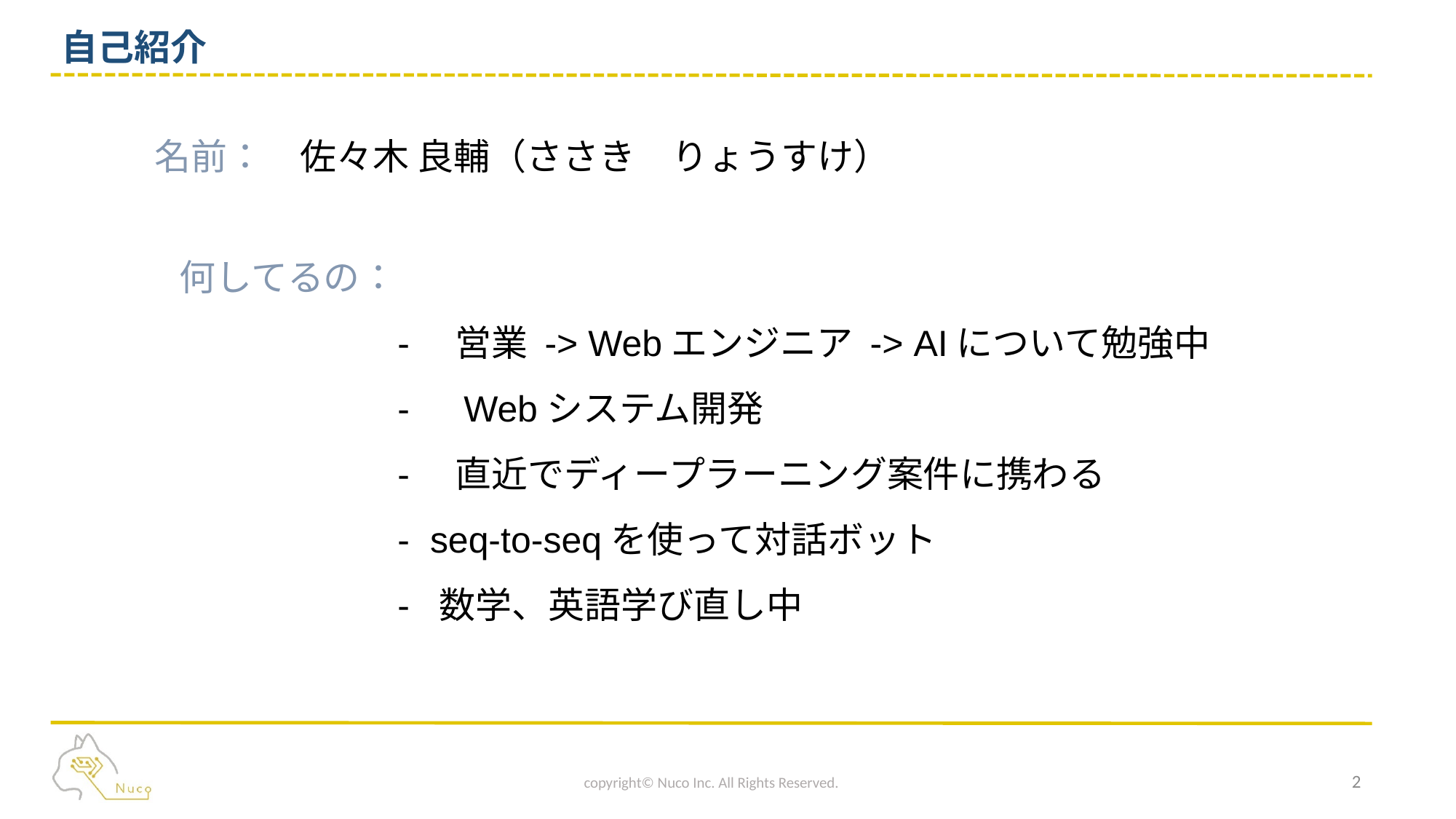

# 自己紹介
名前：　佐々木 良輔（ささき　りょうすけ）
何してるの：
		-　営業 -> Webエンジニア -> AIについて勉強中
		-　Webシステム開発
		-　直近でディープラーニング案件に携わる
		-  seq-to-seqを使って対話ボット
		-  数学、英語学び直し中
2